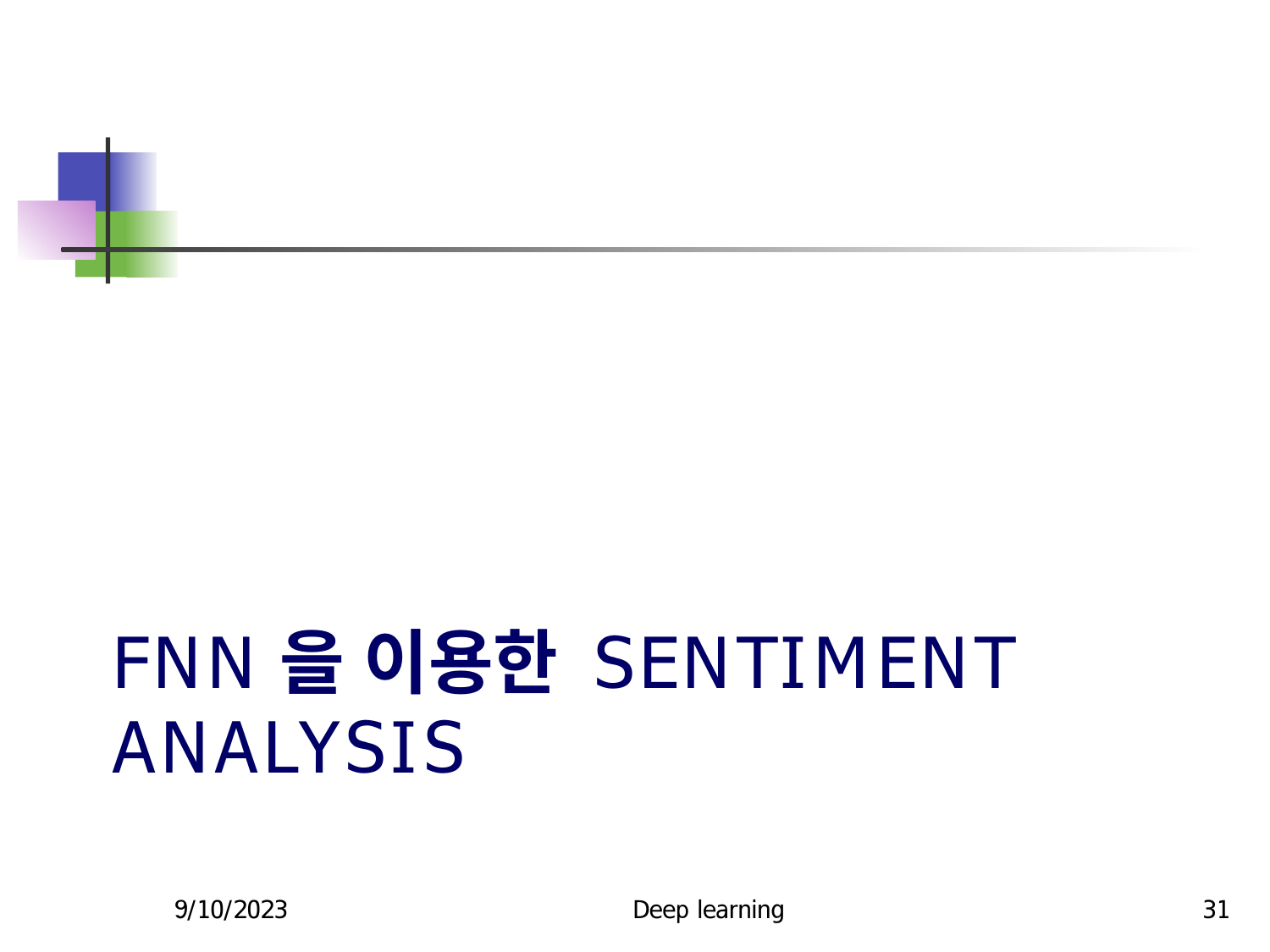

# FNN을 이용한 Sentiment analysis
9/10/2023
Deep learning
31